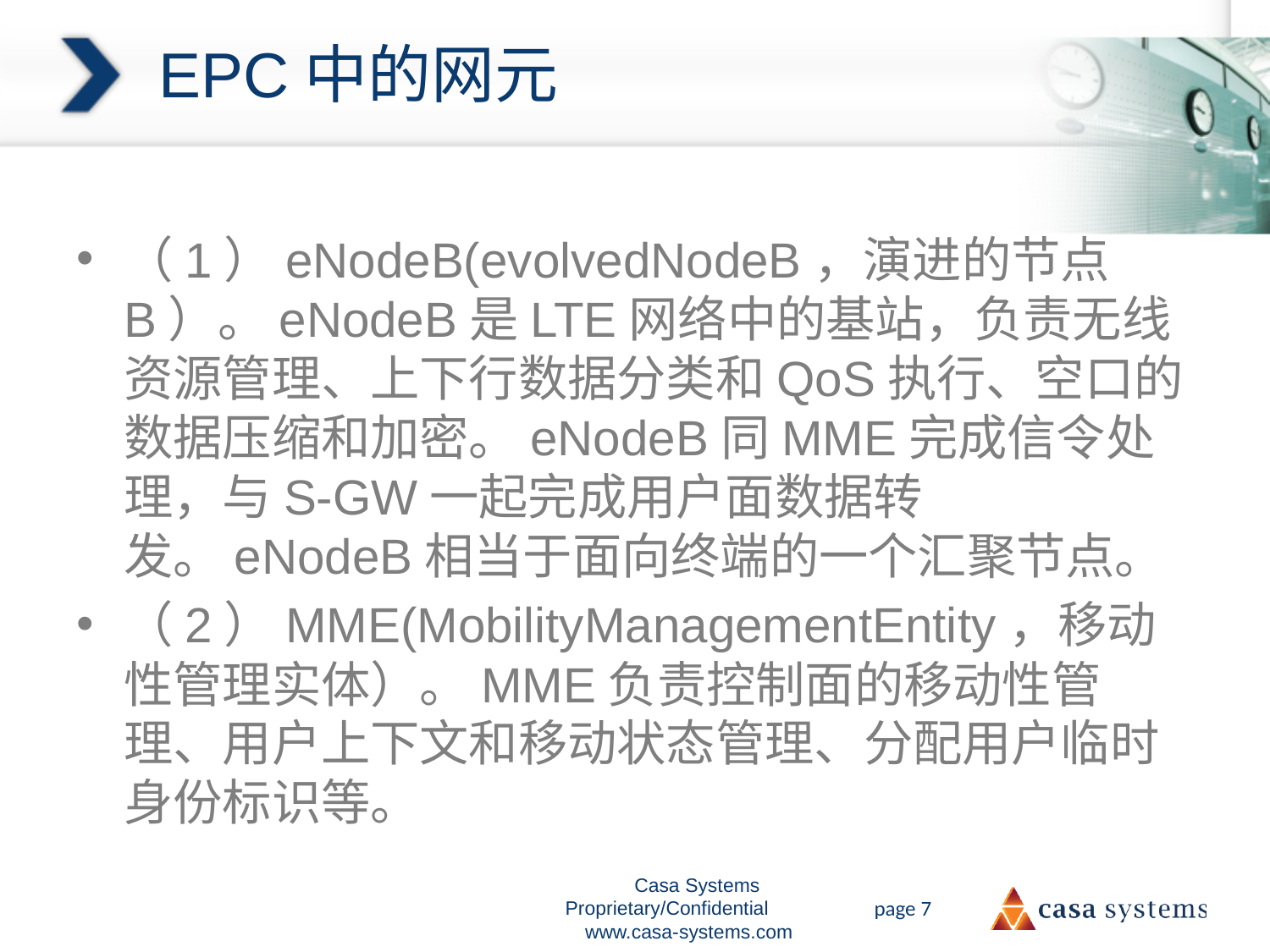

# EPC中的网元
（1）eNodeB(evolvedNodeB，演进的节点B）。eNodeB是LTE网络中的基站，负责无线资源管理、上下行数据分类和QoS执行、空口的数据压缩和加密。eNodeB同MME完成信令处理，与S-GW一起完成用户面数据转发。eNodeB相当于面向终端的一个汇聚节点。
（2）MME(MobilityManagementEntity，移动性管理实体）。MME负责控制面的移动性管理、用户上下文和移动状态管理、分配用户临时身份标识等。
Casa Systems Proprietary/Confidential            www.casa-systems.com
page 7